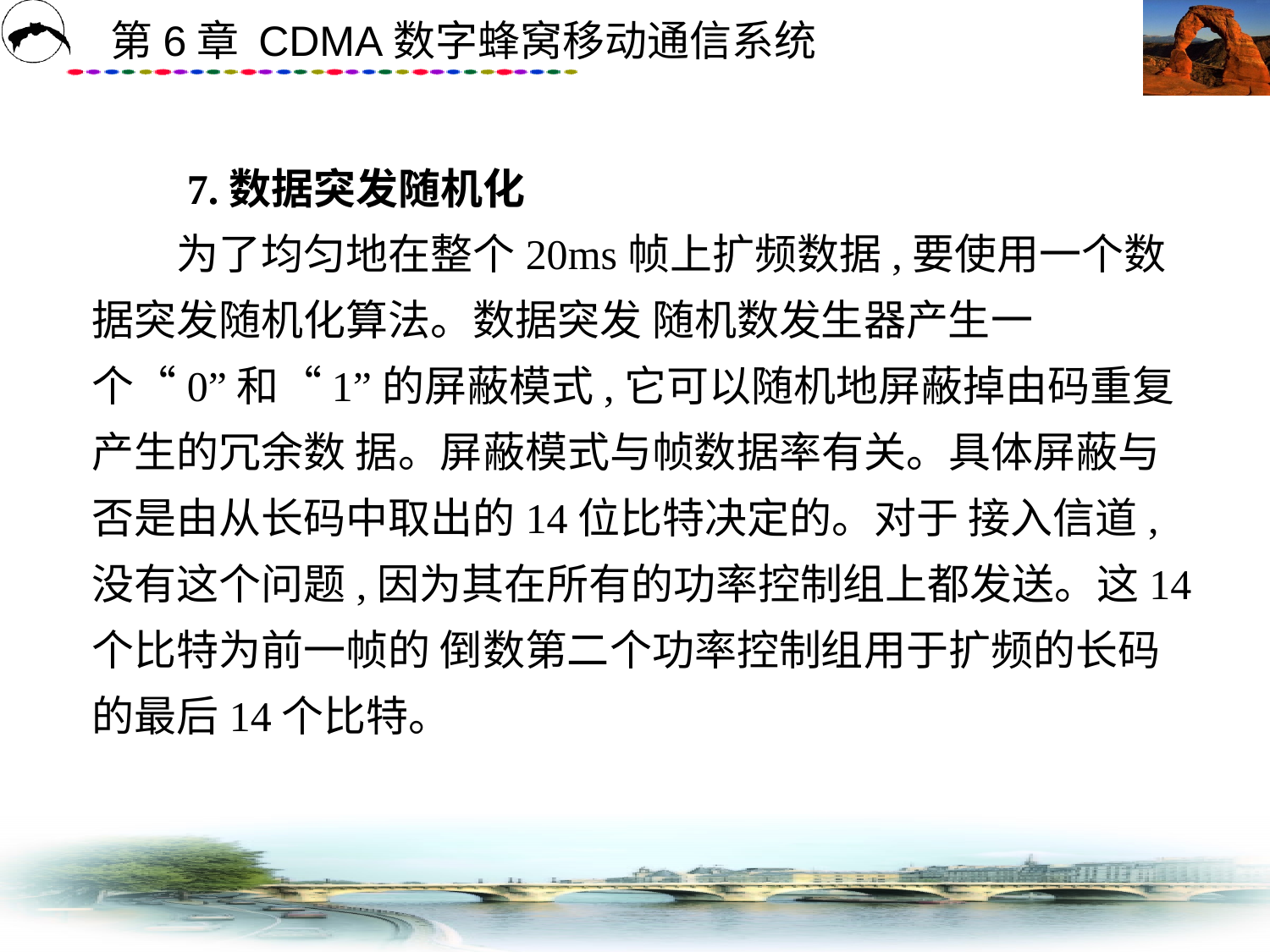

# 7.数据突发随机化 　　为了均匀地在整个20ms帧上扩频数据,要使用一个数据突发随机化算法。数据突发 随机数发生器产生一个“0”和“1”的屏蔽模式,它可以随机地屏蔽掉由码重复产生的冗余数 据。屏蔽模式与帧数据率有关。具体屏蔽与否是由从长码中取出的14位比特决定的。对于 接入信道,没有这个问题,因为其在所有的功率控制组上都发送。这14个比特为前一帧的 倒数第二个功率控制组用于扩频的长码的最后14个比特。